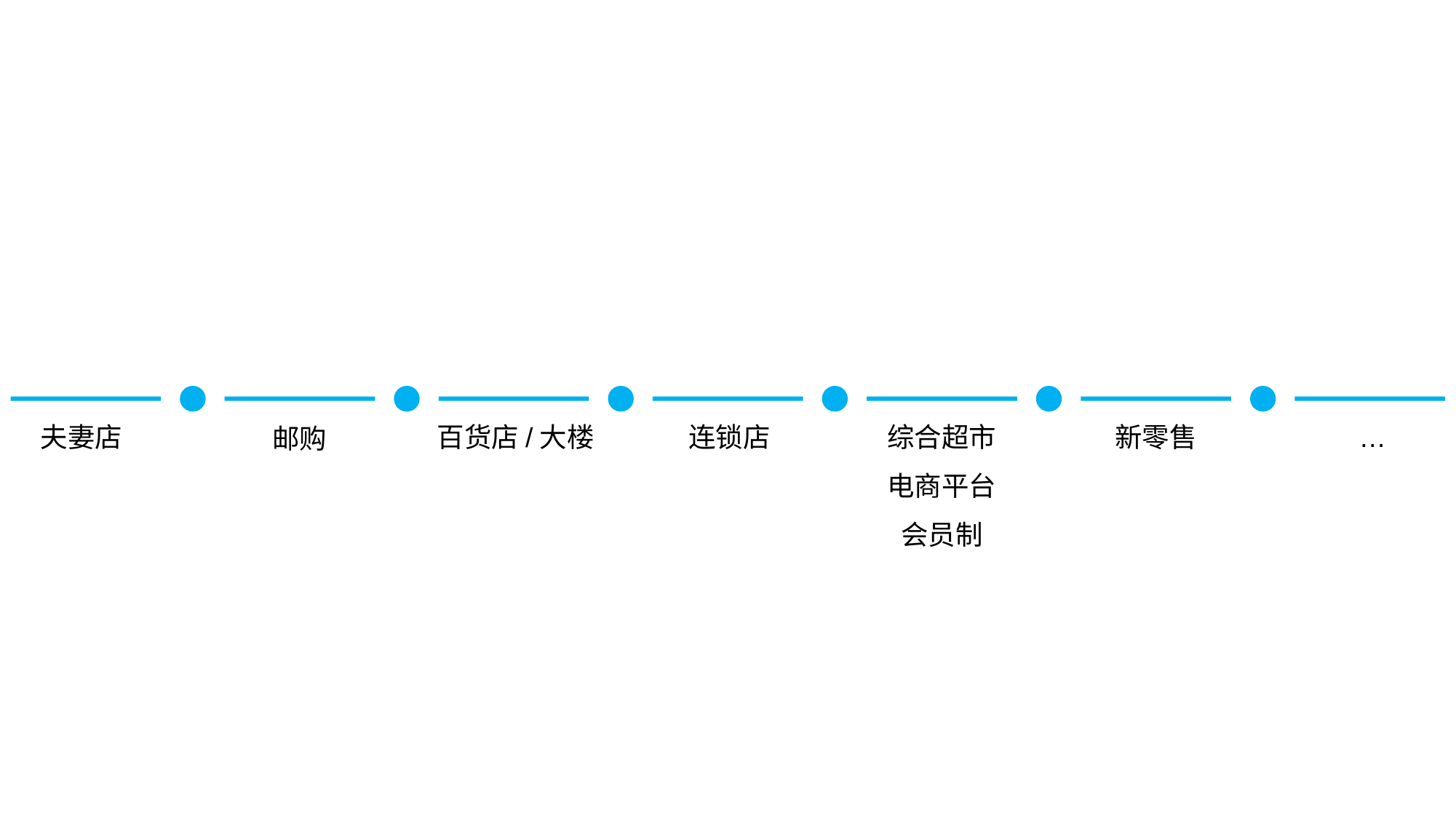

夫妻店
百货店/大楼
连锁店
综合超市
新零售
…
邮购
电商平台
会员制